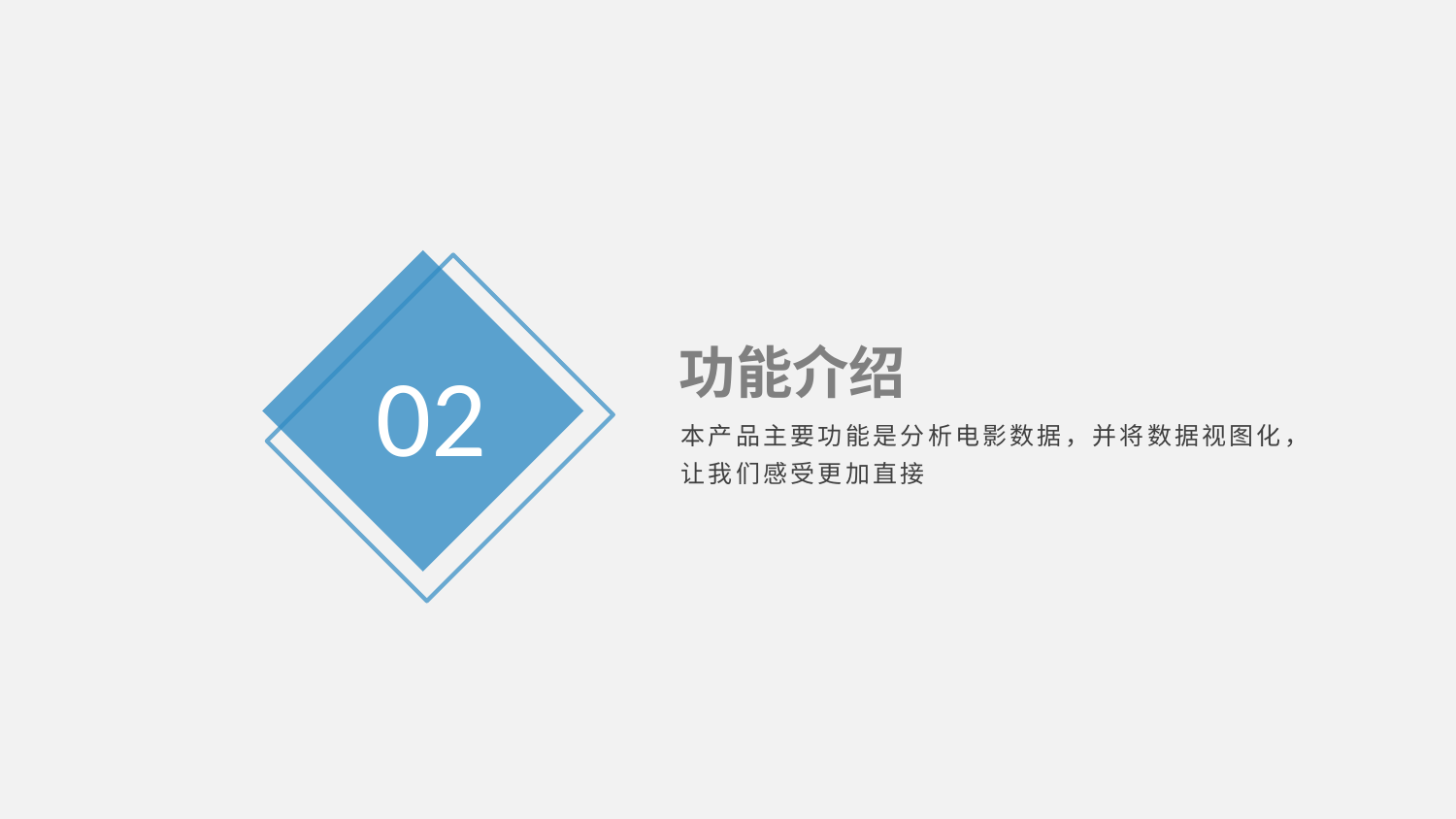

功能介绍
02
本产品主要功能是分析电影数据，并将数据视图化，让我们感受更加直接